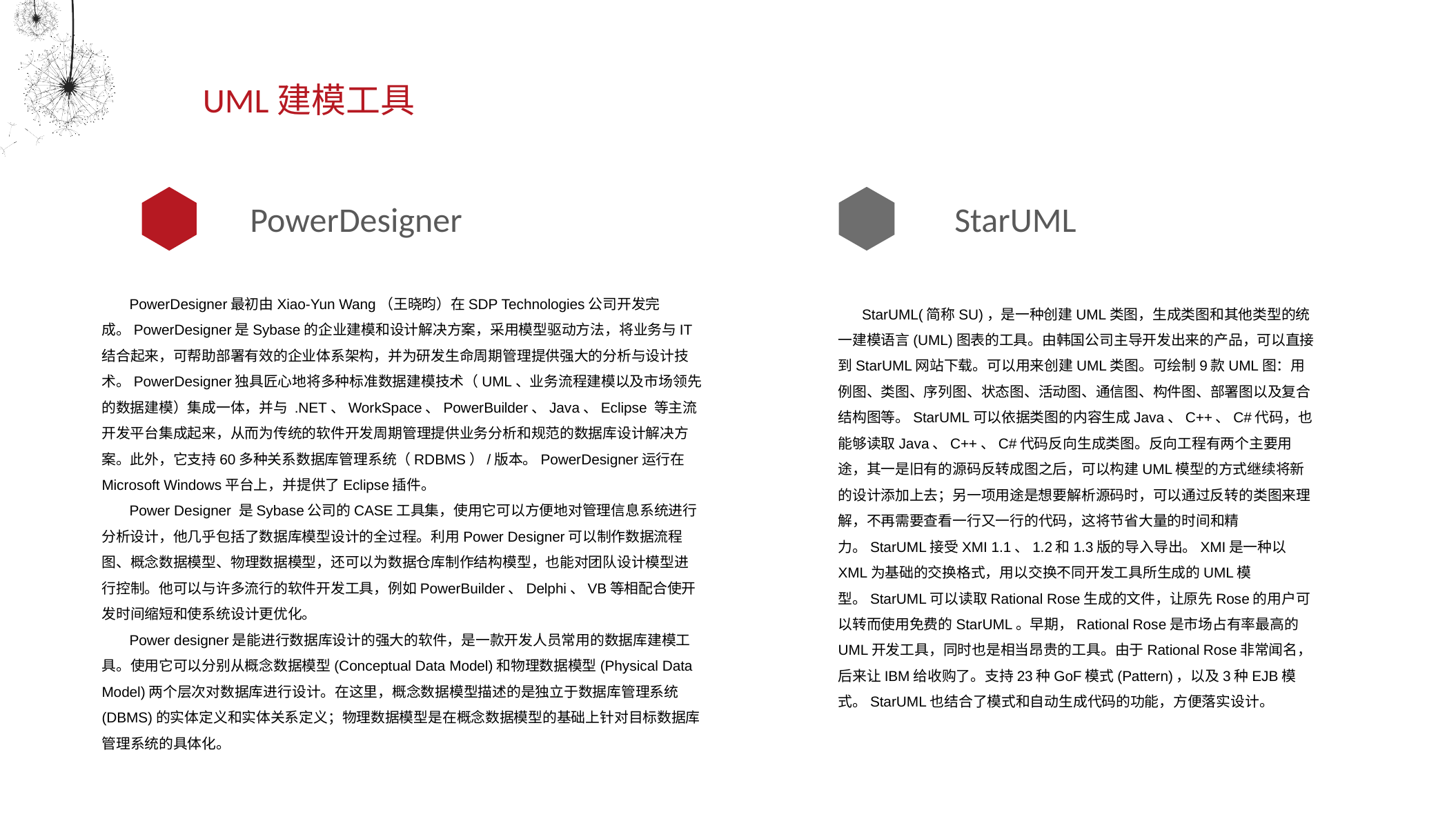

UML建模工具

PowerDesigner
StarUML
       PowerDesigner最初由Xiao-Yun Wang（王晓昀）在SDP Technologies公司开发完成。PowerDesigner是Sybase的企业建模和设计解决方案，采用模型驱动方法，将业务与IT结合起来，可帮助部署有效的企业体系架构，并为研发生命周期管理提供强大的分析与设计技术。PowerDesigner独具匠心地将多种标准数据建模技术（UML、业务流程建模以及市场领先的数据建模）集成一体，并与 .NET、WorkSpace、PowerBuilder、Java、Eclipse 等主流开发平台集成起来，从而为传统的软件开发周期管理提供业务分析和规范的数据库设计解决方案。此外，它支持60多种关系数据库管理系统（RDBMS）/版本。PowerDesigner运行在Microsoft Windows平台上，并提供了Eclipse插件。
       Power Designer 是Sybase公司的CASE工具集，使用它可以方便地对管理信息系统进行分析设计，他几乎包括了数据库模型设计的全过程。利用Power Designer可以制作数据流程图、概念数据模型、物理数据模型，还可以为数据仓库制作结构模型，也能对团队设计模型进行控制。他可以与许多流行的软件开发工具，例如PowerBuilder、Delphi、VB等相配合使开发时间缩短和使系统设计更优化。
       Power designer是能进行数据库设计的强大的软件，是一款开发人员常用的数据库建模工具。使用它可以分别从概念数据模型(Conceptual Data Model)和物理数据模型(Physical Data Model)两个层次对数据库进行设计。在这里，概念数据模型描述的是独立于数据库管理系统(DBMS)的实体定义和实体关系定义；物理数据模型是在概念数据模型的基础上针对目标数据库管理系统的具体化。
      StarUML(简称SU)，是一种创建UML类图，生成类图和其他类型的统一建模语言(UML)图表的工具。由韩国公司主导开发出来的产品，可以直接到StarUML网站下载。可以用来创建UML类图。可绘制9款UML图：用例图、类图、序列图、状态图、活动图、通信图、构件图、部署图以及复合结构图等。StarUML可以依据类图的内容生成Java、C++、C#代码，也能够读取Java、C++、C#代码反向生成类图。反向工程有两个主要用途，其一是旧有的源码反转成图之后，可以构建UML模型的方式继续将新的设计添加上去；另一项用途是想要解析源码时，可以通过反转的类图来理解，不再需要查看一行又一行的代码，这将节省大量的时间和精力。StarUML接受XMI 1.1、1.2和1.3版的导入导出。XMI是一种以XML为基础的交换格式，用以交换不同开发工具所生成的UML模型。StarUML可以读取Rational Rose生成的文件，让原先Rose的用户可以转而使用免费的StarUML。早期，Rational Rose是市场占有率最高的UML开发工具，同时也是相当昂贵的工具。由于Rational Rose非常闻名，后来让IBM给收购了。支持23种GoF模式(Pattern)，以及3种EJB模式。StarUML也结合了模式和自动生成代码的功能，方便落实设计。